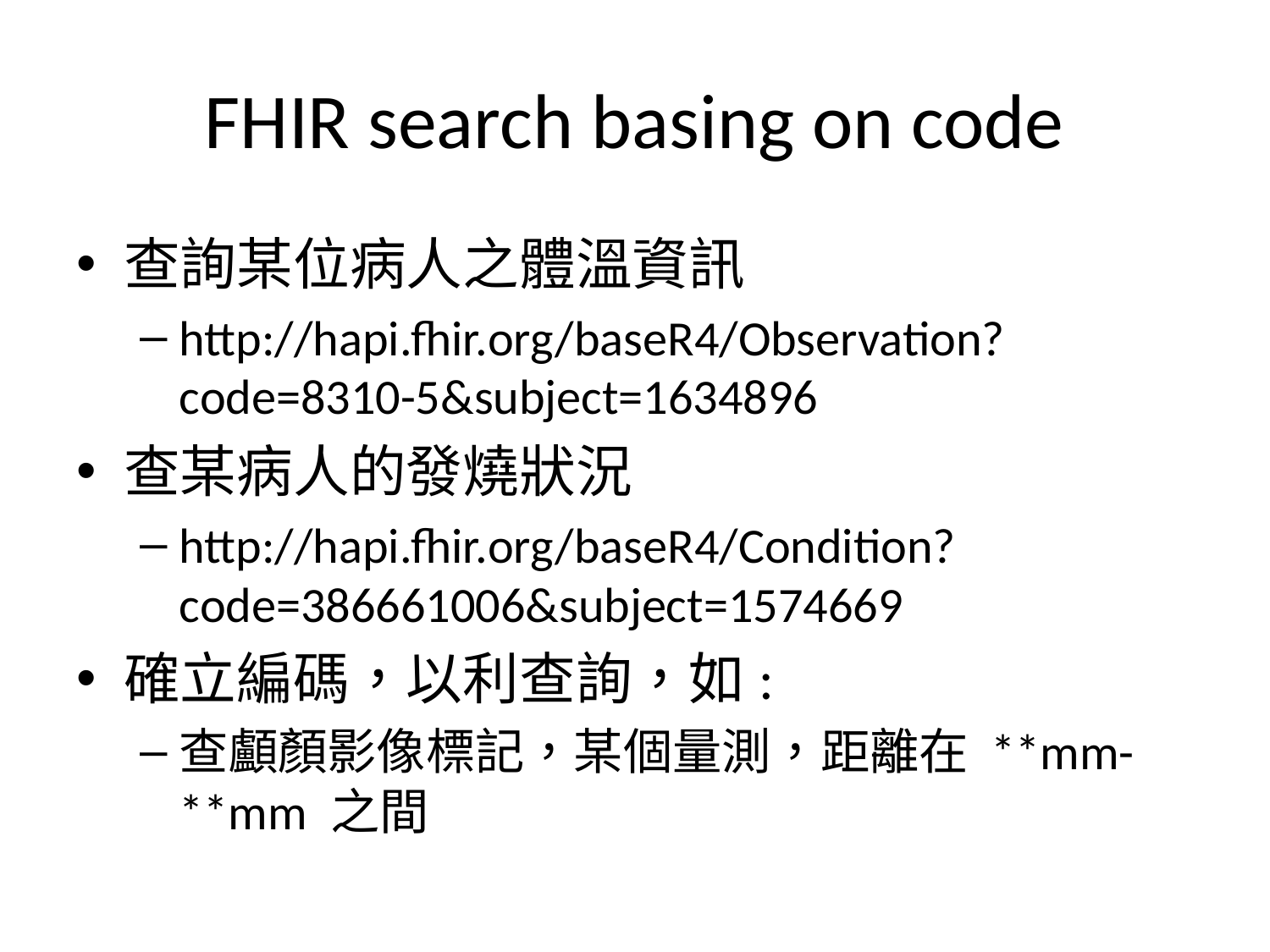

# FHIR search basing on code
查詢某位病人之體溫資訊
http://hapi.fhir.org/baseR4/Observation?code=8310-5&subject=1634896
查某病人的發燒狀況
http://hapi.fhir.org/baseR4/Condition?code=386661006&subject=1574669
確立編碼，以利查詢，如:
查顱顏影像標記，某個量測，距離在 **mm-**mm 之間